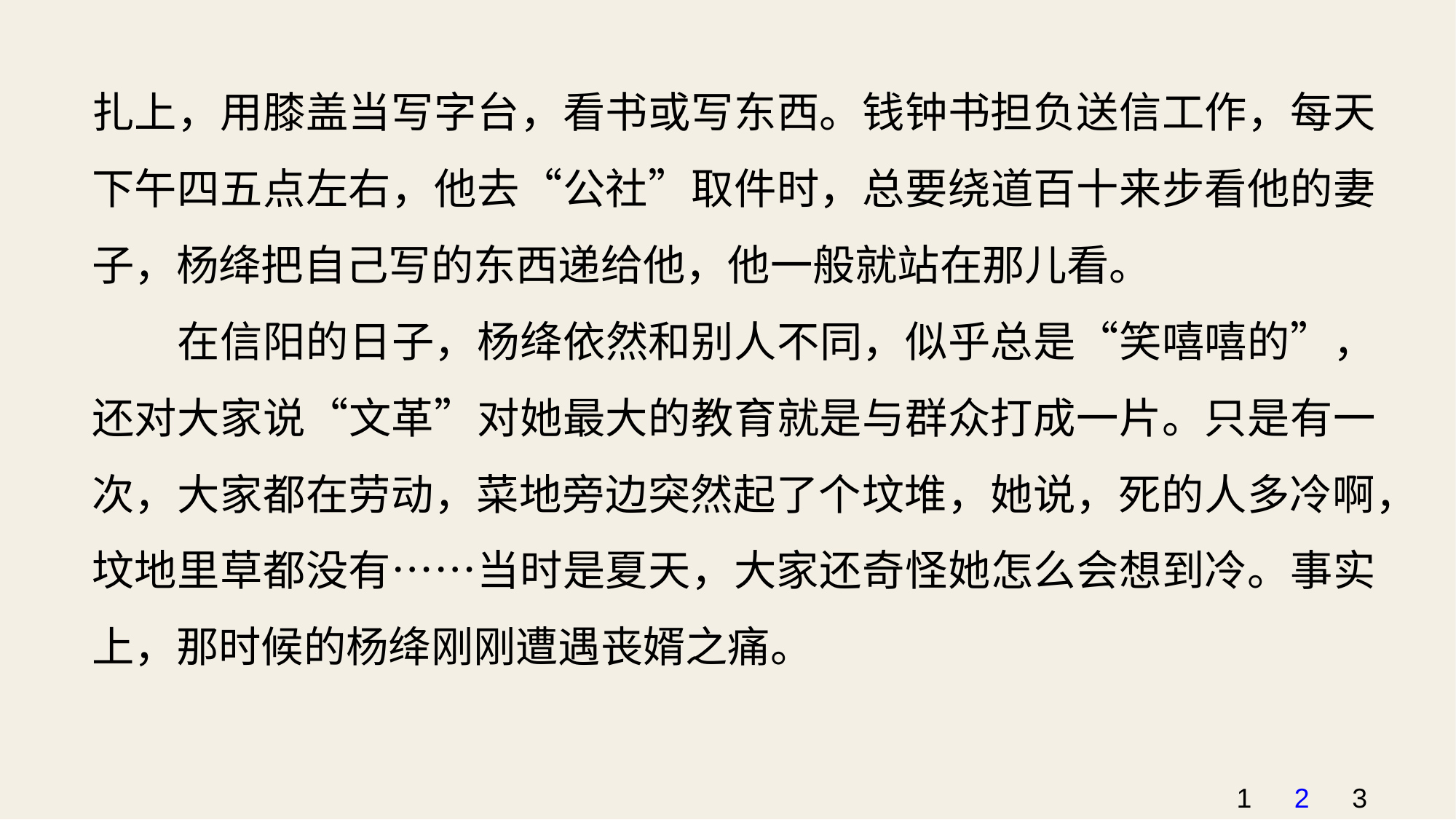

扎上，用膝盖当写字台，看书或写东西。钱钟书担负送信工作，每天下午四五点左右，他去“公社”取件时，总要绕道百十来步看他的妻子，杨绛把自己写的东西递给他，他一般就站在那儿看。
在信阳的日子，杨绛依然和别人不同，似乎总是“笑嘻嘻的”，还对大家说“文革”对她最大的教育就是与群众打成一片。只是有一次，大家都在劳动，菜地旁边突然起了个坟堆，她说，死的人多冷啊，坟地里草都没有……当时是夏天，大家还奇怪她怎么会想到冷。事实上，那时候的杨绛刚刚遭遇丧婿之痛。
1
2
3